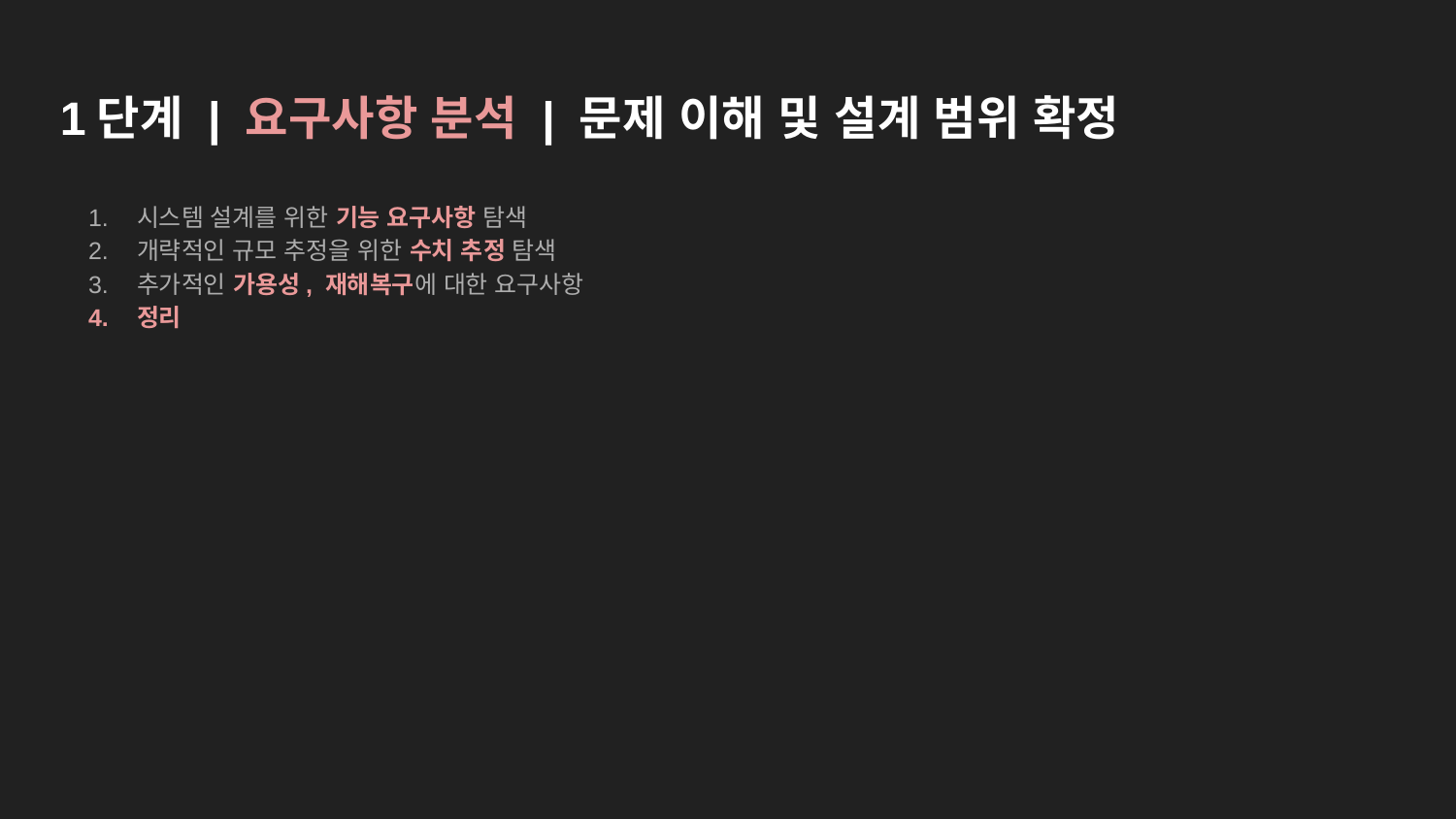

# 1단계 | 요구사항 분석 | 문제 이해 및 설계 범위 확정
시스템 설계를 위한 기능 요구사항 탐색
개략적인 규모 추정을 위한 수치 추정 탐색
추가적인 가용성, 재해복구에 대한 요구사항
정리